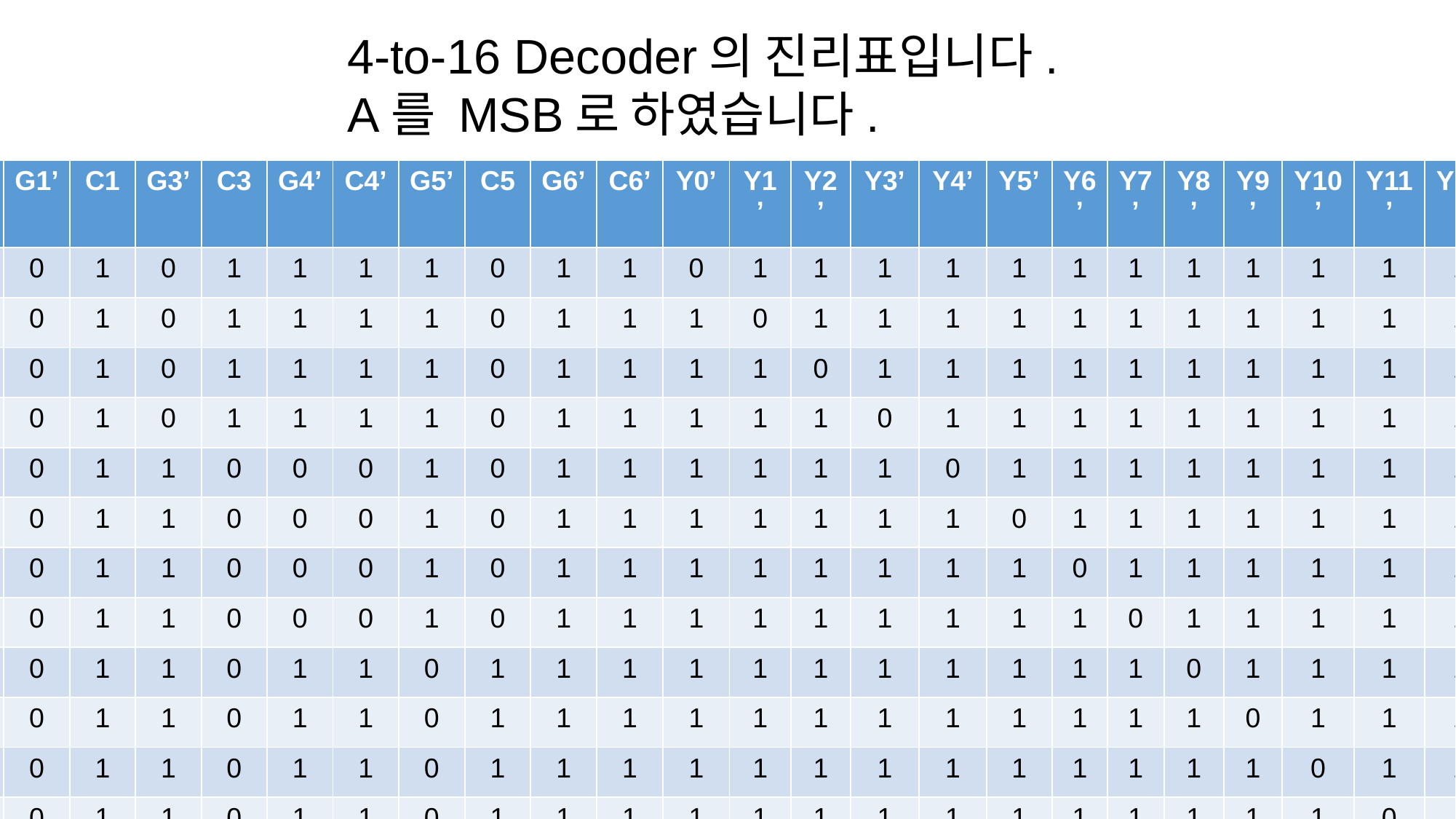

4-to-16 Decoder의 진리표입니다.
A를 MSB로 하였습니다.
| A | B | C | D | G1’ | C1 | G3’ | C3 | G4’ | C4’ | G5’ | C5 | G6’ | C6’ | Y0’ | Y1’ | Y2’ | Y3’ | Y4’ | Y5’ | Y6’ | Y7’ | Y8’ | Y9’ | Y10’ | Y11’ | Y12’ | Y13’ | Y14’ |  | Y15’ |
| --- | --- | --- | --- | --- | --- | --- | --- | --- | --- | --- | --- | --- | --- | --- | --- | --- | --- | --- | --- | --- | --- | --- | --- | --- | --- | --- | --- | --- | --- | --- |
| 0 | 0 | 0 | 0 | 0 | 1 | 0 | 1 | 1 | 1 | 1 | 0 | 1 | 1 | 0 | 1 | 1 | 1 | 1 | 1 | 1 | 1 | 1 | 1 | 1 | 1 | 1 | 1 |  | 1 | 1 |
| 0 | 0 | 0 | 1 | 0 | 1 | 0 | 1 | 1 | 1 | 1 | 0 | 1 | 1 | 1 | 0 | 1 | 1 | 1 | 1 | 1 | 1 | 1 | 1 | 1 | 1 | 1 | 1 | 1 |  | 1 |
| 0 | 0 | 1 | 0 | 0 | 1 | 0 | 1 | 1 | 1 | 1 | 0 | 1 | 1 | 1 | 1 | 0 | 1 | 1 | 1 | 1 | 1 | 1 | 1 | 1 | 1 | 1 | 1 | 1 |  | 1 |
| 0 | 0 | 1 | 1 | 0 | 1 | 0 | 1 | 1 | 1 | 1 | 0 | 1 | 1 | 1 | 1 | 1 | 0 | 1 | 1 | 1 | 1 | 1 | 1 | 1 | 1 | 1 | 1 | 1 |  | 1 |
| 0 | 1 | 0 | 0 | 0 | 1 | 1 | 0 | 0 | 0 | 1 | 0 | 1 | 1 | 1 | 1 | 1 | 1 | 0 | 1 | 1 | 1 | 1 | 1 | 1 | 1 | 1 | 1 | 1 |  | 1 |
| 0 | 1 | 0 | 1 | 0 | 1 | 1 | 0 | 0 | 0 | 1 | 0 | 1 | 1 | 1 | 1 | 1 | 1 | 1 | 0 | 1 | 1 | 1 | 1 | 1 | 1 | 1 | 1 | 1 |  | 1 |
| 0 | 1 | 1 | 0 | 0 | 1 | 1 | 0 | 0 | 0 | 1 | 0 | 1 | 1 | 1 | 1 | 1 | 1 | 1 | 1 | 0 | 1 | 1 | 1 | 1 | 1 | 1 | 1 | 1 |  | 1 |
| 0 | 1 | 1 | 1 | 0 | 1 | 1 | 0 | 0 | 0 | 1 | 0 | 1 | 1 | 1 | 1 | 1 | 1 | 1 | 1 | 1 | 0 | 1 | 1 | 1 | 1 | 1 | 1 | 1 |  | 1 |
| 1 | 0 | 0 | 0 | 0 | 1 | 1 | 0 | 1 | 1 | 0 | 1 | 1 | 1 | 1 | 1 | 1 | 1 | 1 | 1 | 1 | 1 | 0 | 1 | 1 | 1 | 1 | 1 | 1 |  | 1 |
| 1 | 0 | 0 | 1 | 0 | 1 | 1 | 0 | 1 | 1 | 0 | 1 | 1 | 1 | 1 | 1 | 1 | 1 | 1 | 1 | 1 | 1 | 1 | 0 | 1 | 1 | 1 | 1 | 1 |  | 1 |
| 1 | 0 | 1 | 0 | 0 | 1 | 1 | 0 | 1 | 1 | 0 | 1 | 1 | 1 | 1 | 1 | 1 | 1 | 1 | 1 | 1 | 1 | 1 | 1 | 0 | 1 | 1 | 1 | 1 |  | 1 |
| 1 | 0 | 1 | 1 | 0 | 1 | 1 | 0 | 1 | 1 | 0 | 1 | 1 | 1 | 1 | 1 | 1 | 1 | 1 | 1 | 1 | 1 | 1 | 1 | 1 | 0 | 1 | 1 | 1 |  | 1 |
| 1 | 1 | 0 | 0 | 0 | 1 | 1 | 0 | 1 | 1 | 1 | 0 | 0 | 0 | 1 | 1 | 1 | 1 | 1 | 1 | 1 | 1 | 1 | 1 | 1 | 1 | 0 | 1 | 1 |  | 1 |
| 1 | 1 | 0 | 1 | 0 | 1 | 1 | 0 | 1 | 1 | 1 | 0 | 0 | 0 | 1 | 1 | 1 | 1 | 1 | 1 | 1 | 1 | 1 | 1 | 1 | 1 | 1 | 0 | 1 |  | 1 |
| 1 | 1 | 1 | 0 | 0 | 1 | 1 | 0 | 1 | 1 | 1 | 0 | 0 | 0 | 1 | 1 | 1 | 1 | 1 | 1 | 1 | 1 | 1 | 1 | 1 | 1 | 1 | 1 | 0 |  | 1 |
| 1 | 1 | 1 | 1 | 0 | 1 | 1 | 0 | 1 | 1 | 1 | 0 | 0 | 0 | 1 | 1 | 1 | 1 | 1 | 1 | 1 | 1 | 1 | 1 | 1 | 1 | 1 | 1 | 1 |  | 0 |